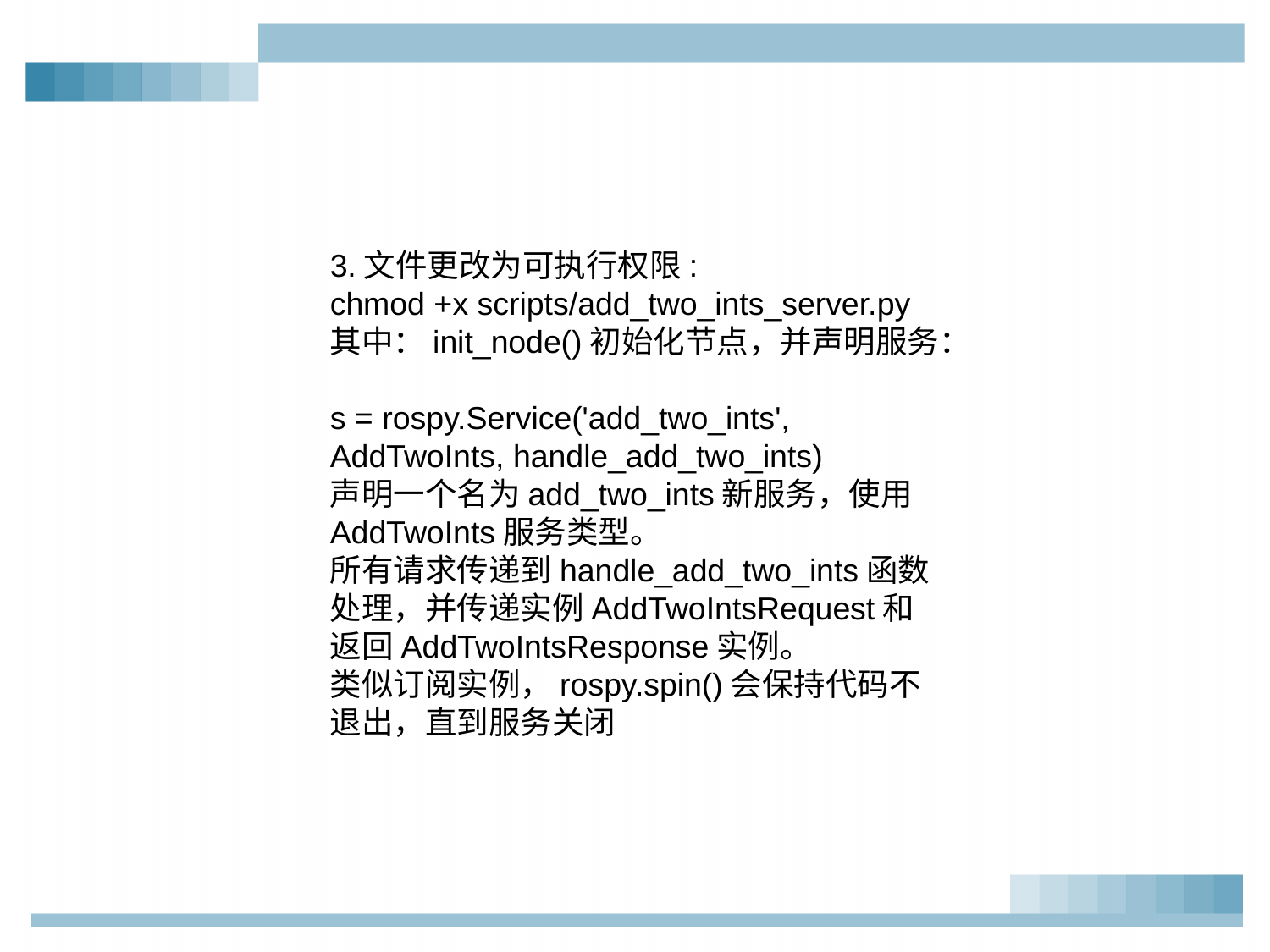

3.文件更改为可执行权限:
chmod +x scripts/add_two_ints_server.py
其中：init_node()初始化节点，并声明服务：
s = rospy.Service('add_two_ints', AddTwoInts, handle_add_two_ints)
声明一个名为add_two_ints新服务，使用AddTwoInts服务类型。
所有请求传递到handle_add_two_ints函数处理，并传递实例AddTwoIntsRequest和返回AddTwoIntsResponse实例。
类似订阅实例，rospy.spin()会保持代码不退出，直到服务关闭